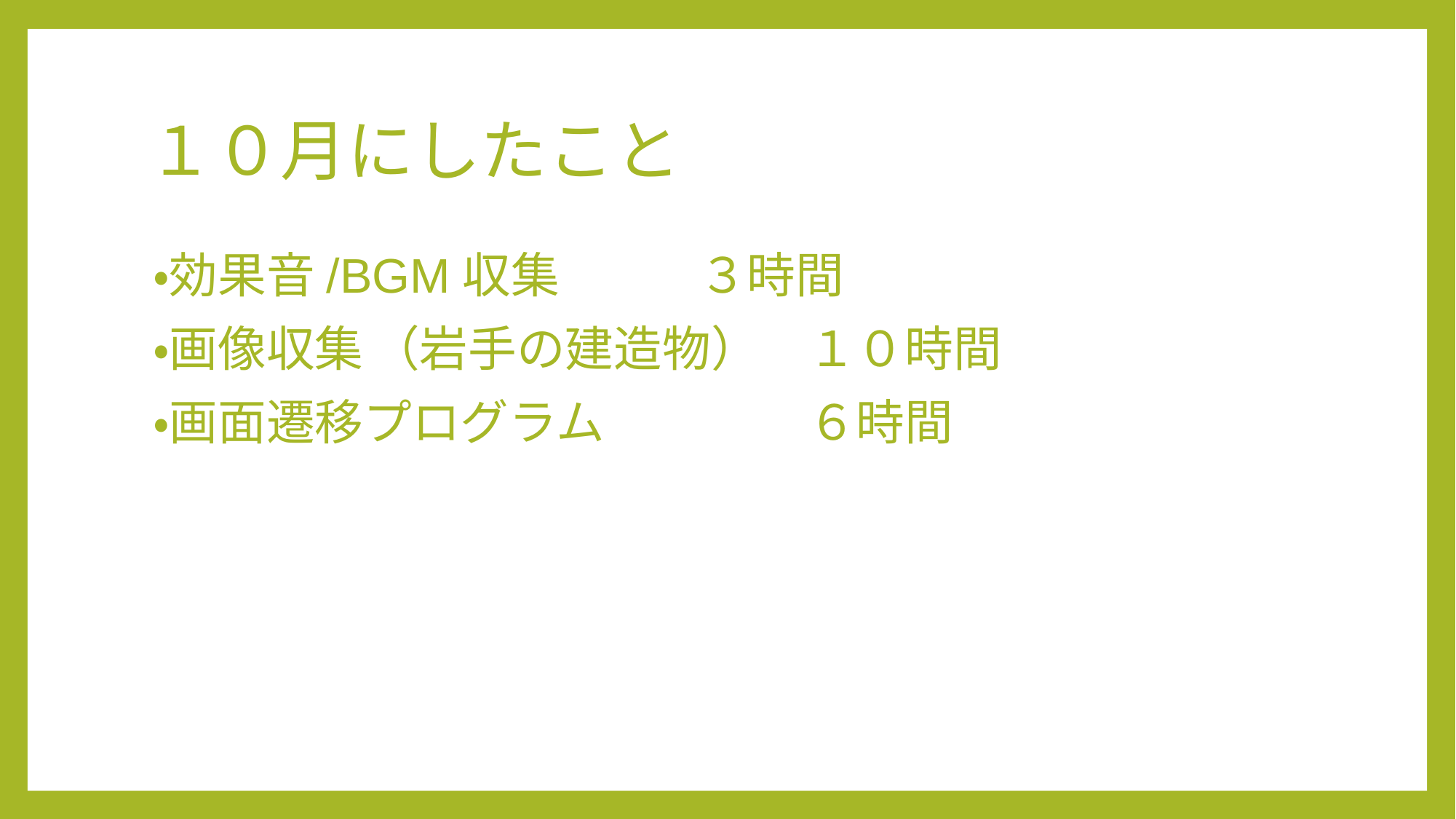

# １０月にしたこと
・効果音/BGM収集		３時間
・画像収集	（岩手の建造物）	１０時間
・画面遷移プログラム		６時間